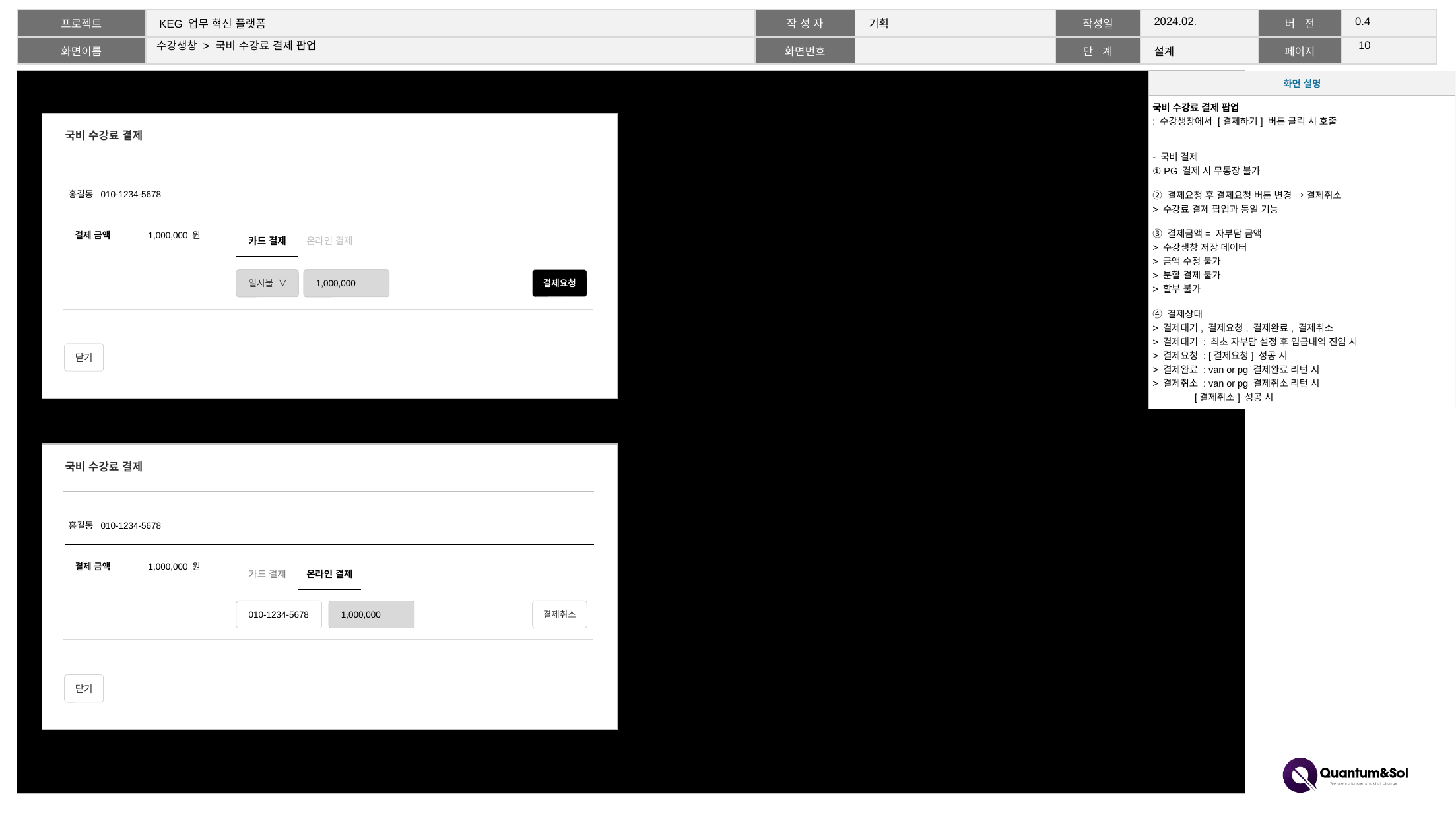

10

# 수강생창 > 국비 수강료 결제 팝업
| 화면 설명 |
| --- |
| 국비 수강료 결제 팝업 : 수강생창에서 [결제하기] 버튼 클릭 시 호출 - 국비 결제 ① PG 결제 시 무통장 불가 ② 결제요청 후 결제요청 버튼 변경 → 결제취소 > 수강료 결제 팝업과 동일 기능 ③ 결제금액= 자부담 금액 > 수강생창 저장 데이터 > 금액 수정 불가 > 분할 결제 불가 > 할부 불가 ④ 결제상태 > 결제대기, 결제요청, 결제완료, 결제취소 > 결제대기 : 최초 자부담 설정 후 입금내역 진입 시 > 결제요청 : [결제요청] 성공 시 > 결제완료 : van or pg 결제완료 리턴 시 > 결제취소 : van or pg 결제취소 리턴 시 [결제취소] 성공 시 |
국비 수강료 결제
수강등록
| 홍길동 010-1234-5678 |  |  |
| --- | --- | --- |
| 결제 금액 | 1,000,000 원 |  |  |  |  |
| --- | --- | --- | --- | --- | --- |
|  |  |  |  |  |  |
|  |  |  |  |  |  |
| 카드 결제 | 온라인 결제 |
| --- | --- |
결제요청
일시불  ∨
1,000,000
닫기
국비 수강료 결제
수강등록
| 홍길동 010-1234-5678 |  |  |
| --- | --- | --- |
| 결제 금액 | 1,000,000 원 |  |  |  |  |
| --- | --- | --- | --- | --- | --- |
|  |  |  |  |  |  |
|  |  |  |  |  |  |
| 카드 결제 | 온라인 결제 |
| --- | --- |
010-1234-5678
결제취소
1,000,000
닫기